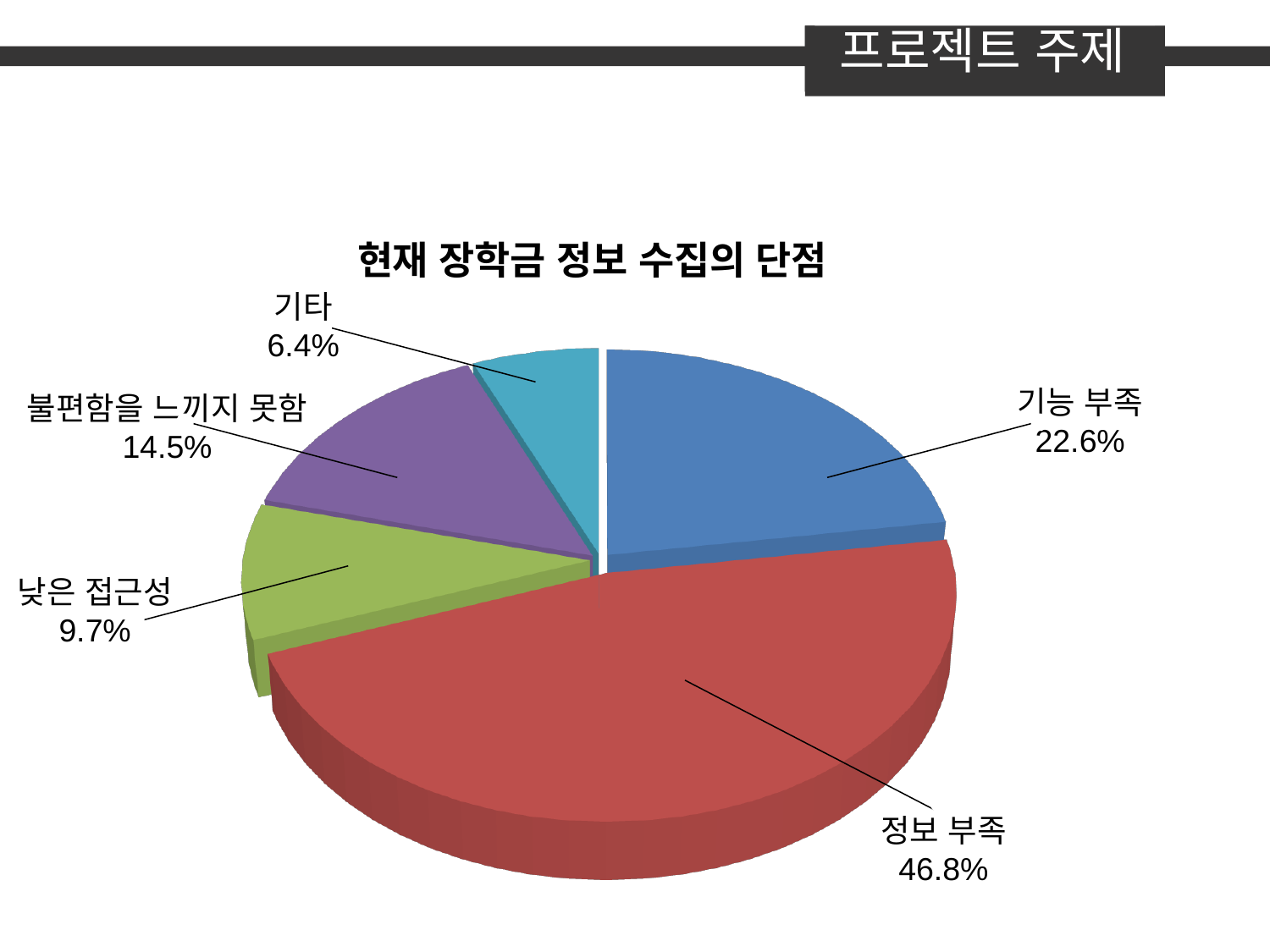

프로젝트 주제

현재 장학금 정보 수집의 단점

기타
6.4%

[unsupported chart]

기능 부족
22.6%

불편함을 느끼지 못함
14.5%

낮은 접근성
9.7%

정보 부족
46.8%